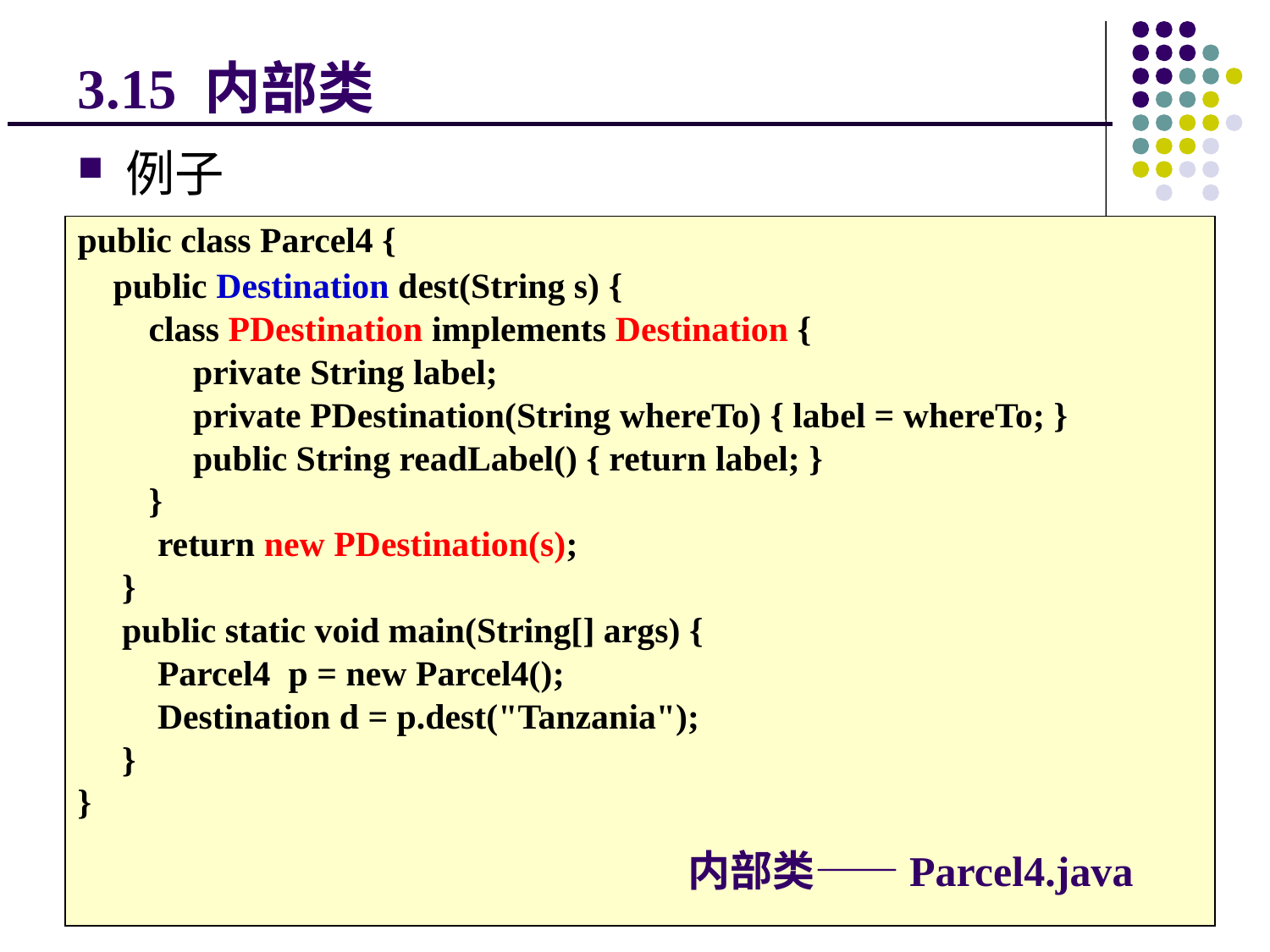

# 3.15 内部类
例子
public class Parcel4 {
    public Destination dest(String s) {
        class PDestination implements Destination {
             private String label;
             private PDestination(String whereTo) { label = whereTo; }
             public String readLabel() { return label; }
        }
         return new PDestination(s);
     }
     public static void main(String[] args) {
         Parcel4  p = new Parcel4();
         Destination d = p.dest("Tanzania");
     }
}
内部类——Parcel4.java